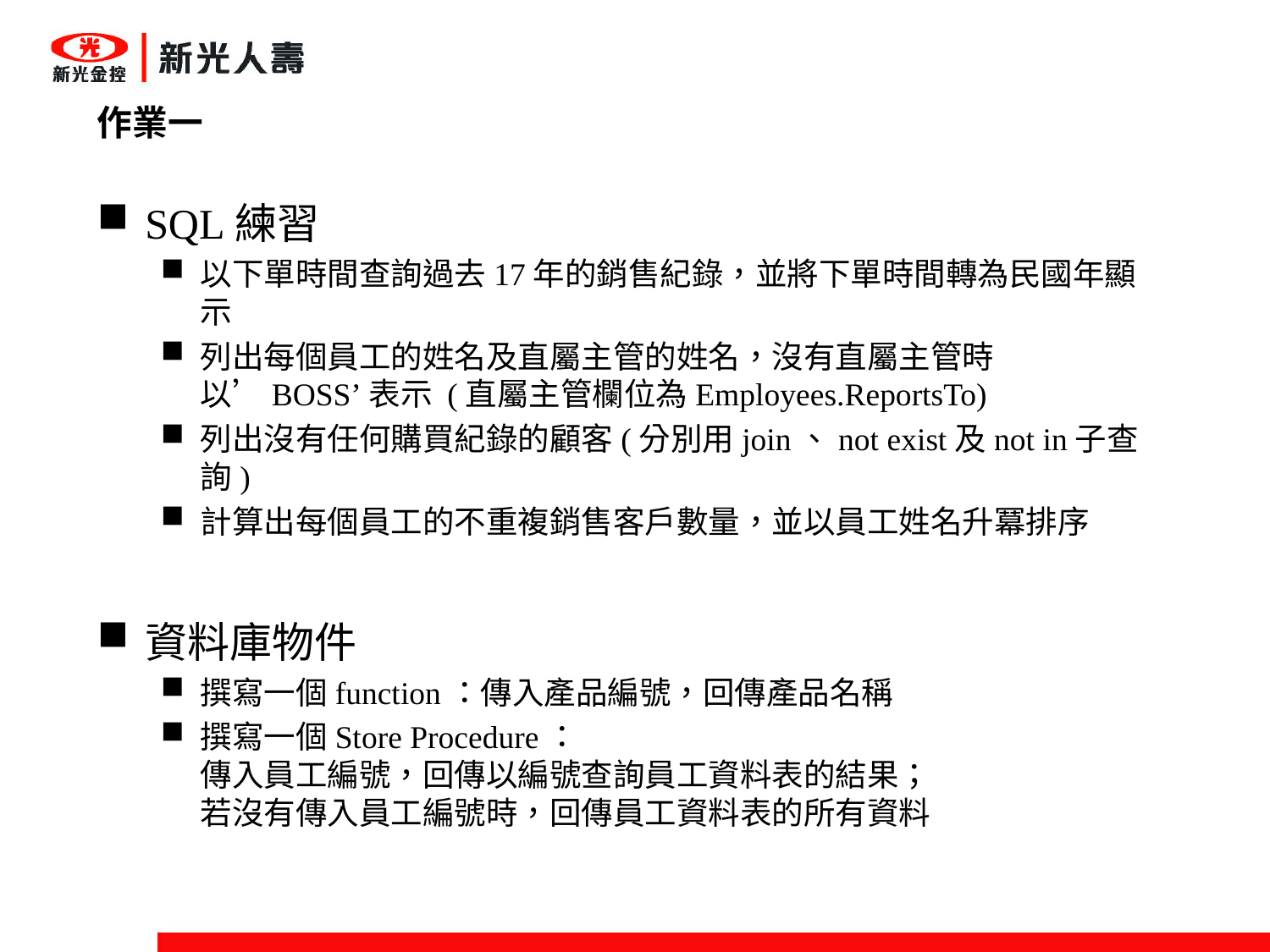

# 作業一
SQL練習
以下單時間查詢過去17年的銷售紀錄，並將下單時間轉為民國年顯示
列出每個員工的姓名及直屬主管的姓名，沒有直屬主管時以’BOSS’表示 (直屬主管欄位為Employees.ReportsTo)
列出沒有任何購買紀錄的顧客(分別用join、not exist及not in子查詢)
計算出每個員工的不重複銷售客戶數量，並以員工姓名升冪排序

資料庫物件
撰寫一個function：傳入產品編號，回傳產品名稱
撰寫一個Store Procedure：
傳入員工編號，回傳以編號查詢員工資料表的結果；
若沒有傳入員工編號時，回傳員工資料表的所有資料